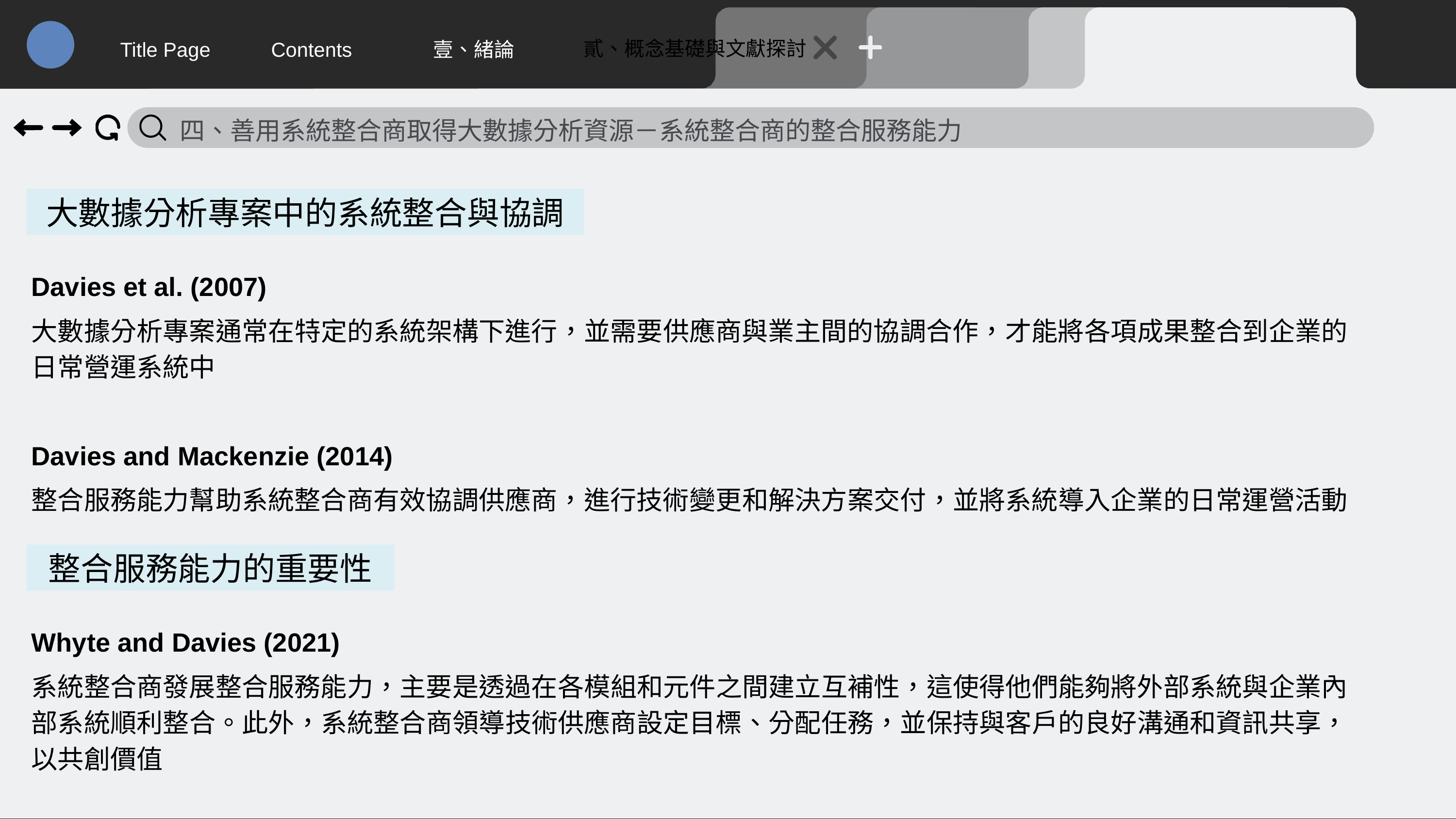

貳、概念基礎與文獻探討
Title Page
Contents
壹、緒論

四、善用系統整合商取得大數據分析資源－系統整合商的整合服務能力

大數據分析專案中的系統整合與協調
Davies et al. (2007)
大數據分析專案通常在特定的系統架構下進行，並需要供應商與業主間的協調合作，才能將各項成果整合到企業的日常營運系統中

Davies and Mackenzie (2014)
整合服務能力幫助系統整合商有效協調供應商，進行技術變更和解決方案交付，並將系統導入企業的日常運營活動
整合服務能力的重要性
Whyte and Davies (2021)
系統整合商發展整合服務能力，主要是透過在各模組和元件之間建立互補性，這使得他們能夠將外部系統與企業內部系統順利整合。此外，系統整合商領導技術供應商設定目標、分配任務，並保持與客戶的良好溝通和資訊共享，以共創價值